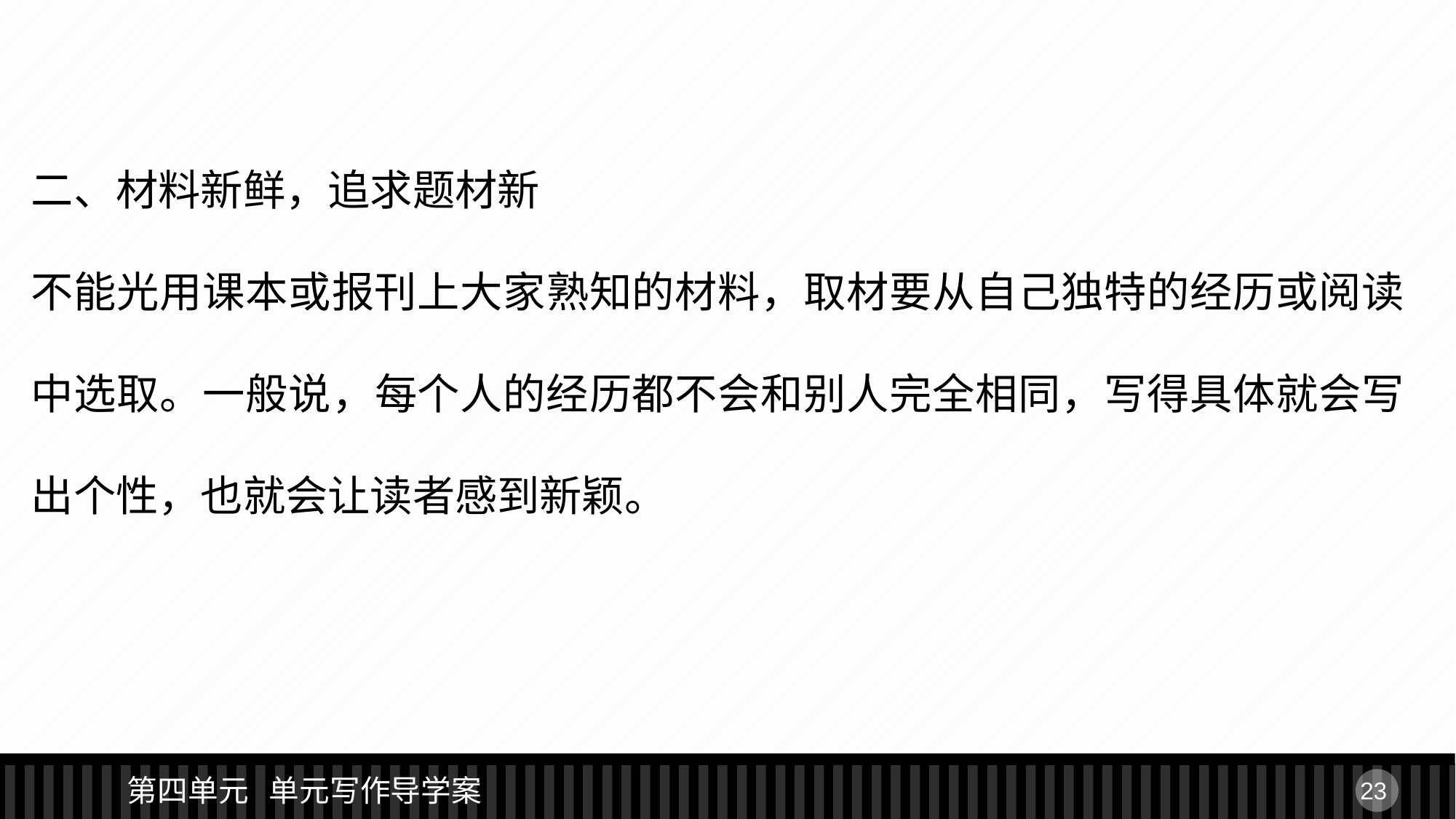

二、材料新鲜，追求题材新
不能光用课本或报刊上大家熟知的材料，取材要从自己独特的经历或阅读中选取。一般说，每个人的经历都不会和别人完全相同，写得具体就会写出个性，也就会让读者感到新颖。